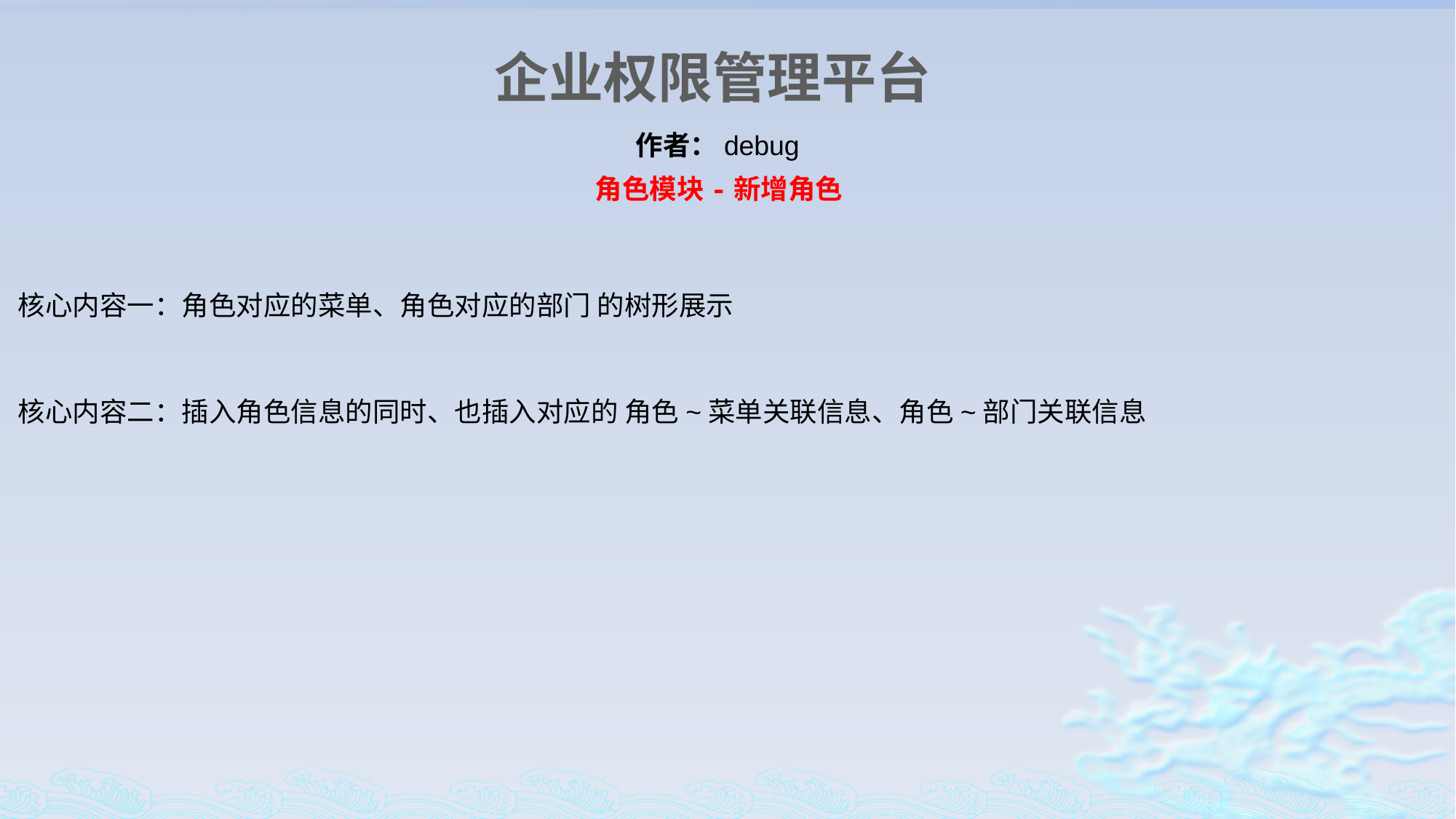

企业权限管理平台
作者：debug
角色模块-新增角色
核心内容一：角色对应的菜单、角色对应的部门 的树形展示
核心内容二：插入角色信息的同时、也插入对应的 角色~菜单关联信息、角色~部门关联信息